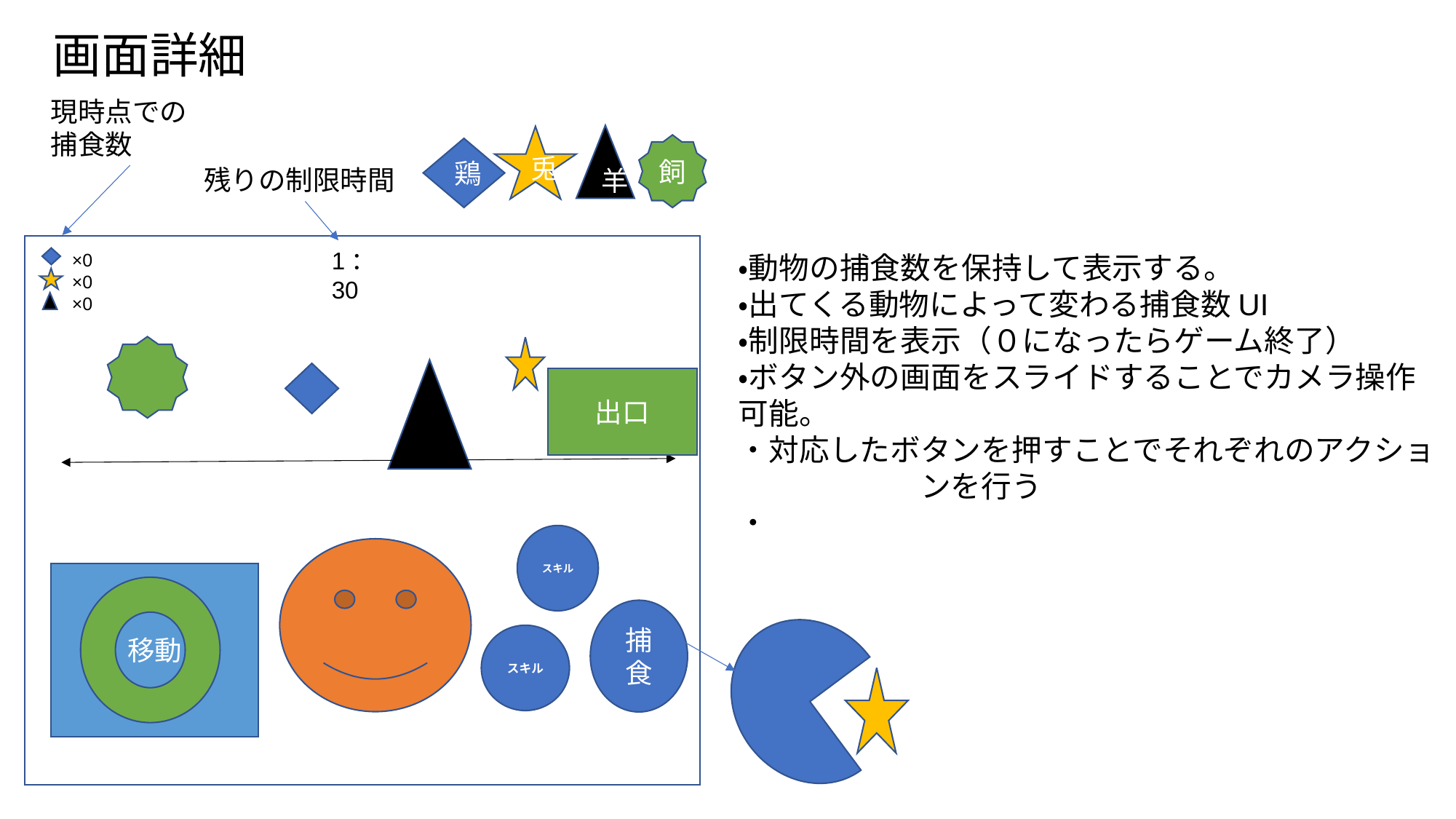

画面詳細
現時点での捕食数
羊
兎
飼
鶏
残りの制限時間

1：30
×0
×0
×0
・動物の捕食数を保持して表示する。
・出てくる動物によって変わる捕食数UI
・制限時間を表示（０になったらゲーム終了）
・ボタン外の画面をスライドすることでカメラ操作可能。
・対応したボタンを押すことでそれぞれのアクショ　　　　　　ンを行う
・

出口
スキル

移動

捕食
スキル